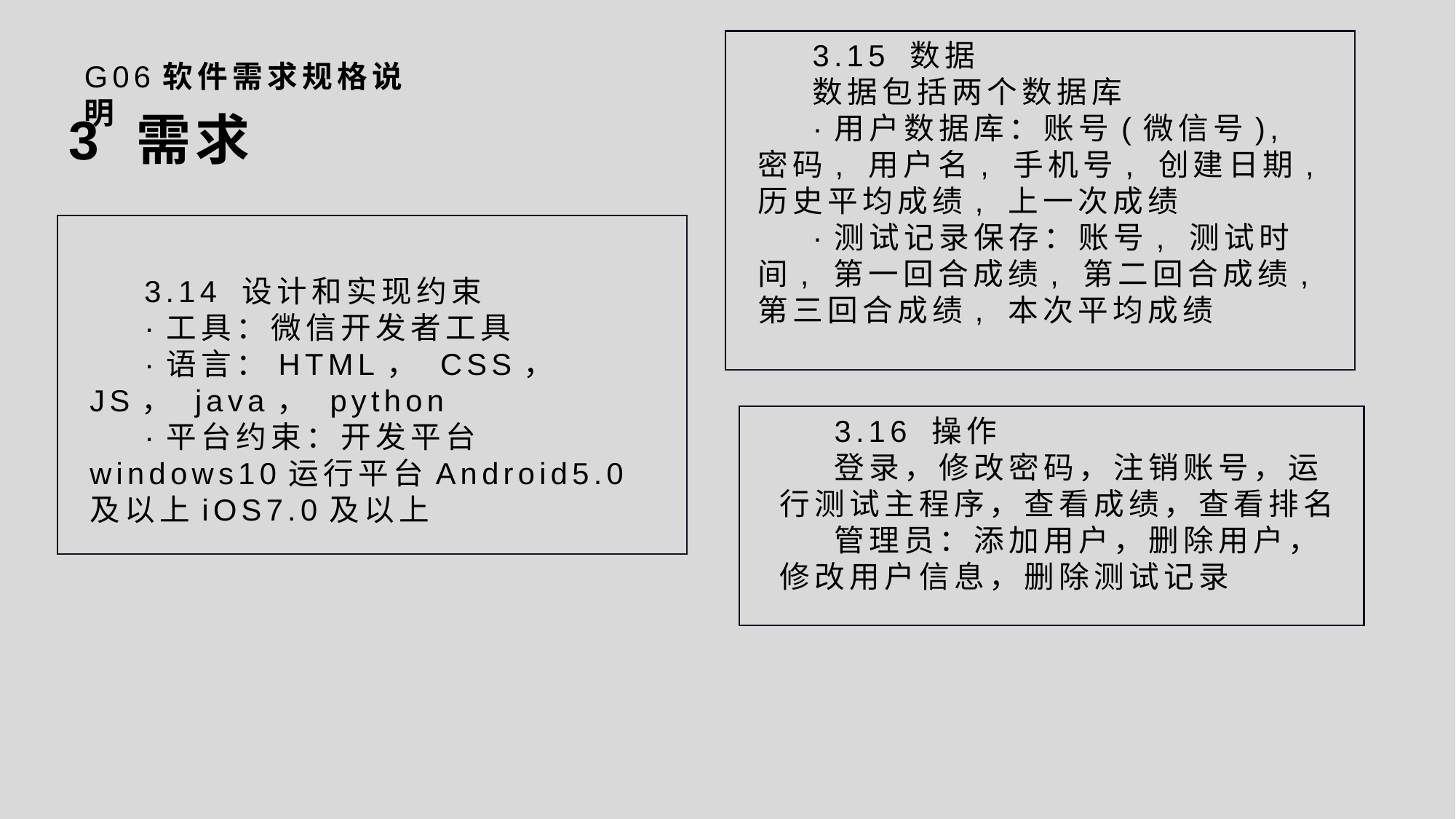

3.15 数据
数据包括两个数据库
·用户数据库：账号(微信号), 密码, 用户名, 手机号, 创建日期, 历史平均成绩, 上一次成绩
·测试记录保存：账号, 测试时间, 第一回合成绩, 第二回合成绩, 第三回合成绩, 本次平均成绩
G06软件需求规格说明
3 需求

3.14 设计和实现约束
·工具：微信开发者工具
·语言：HTML， CSS， JS， java， python
·平台约束：开发平台windows10运行平台Android5.0及以上iOS7.0及以上

3.16 操作
登录，修改密码，注销账号，运行测试主程序，查看成绩，查看排名
管理员：添加用户，删除用户，修改用户信息，删除测试记录